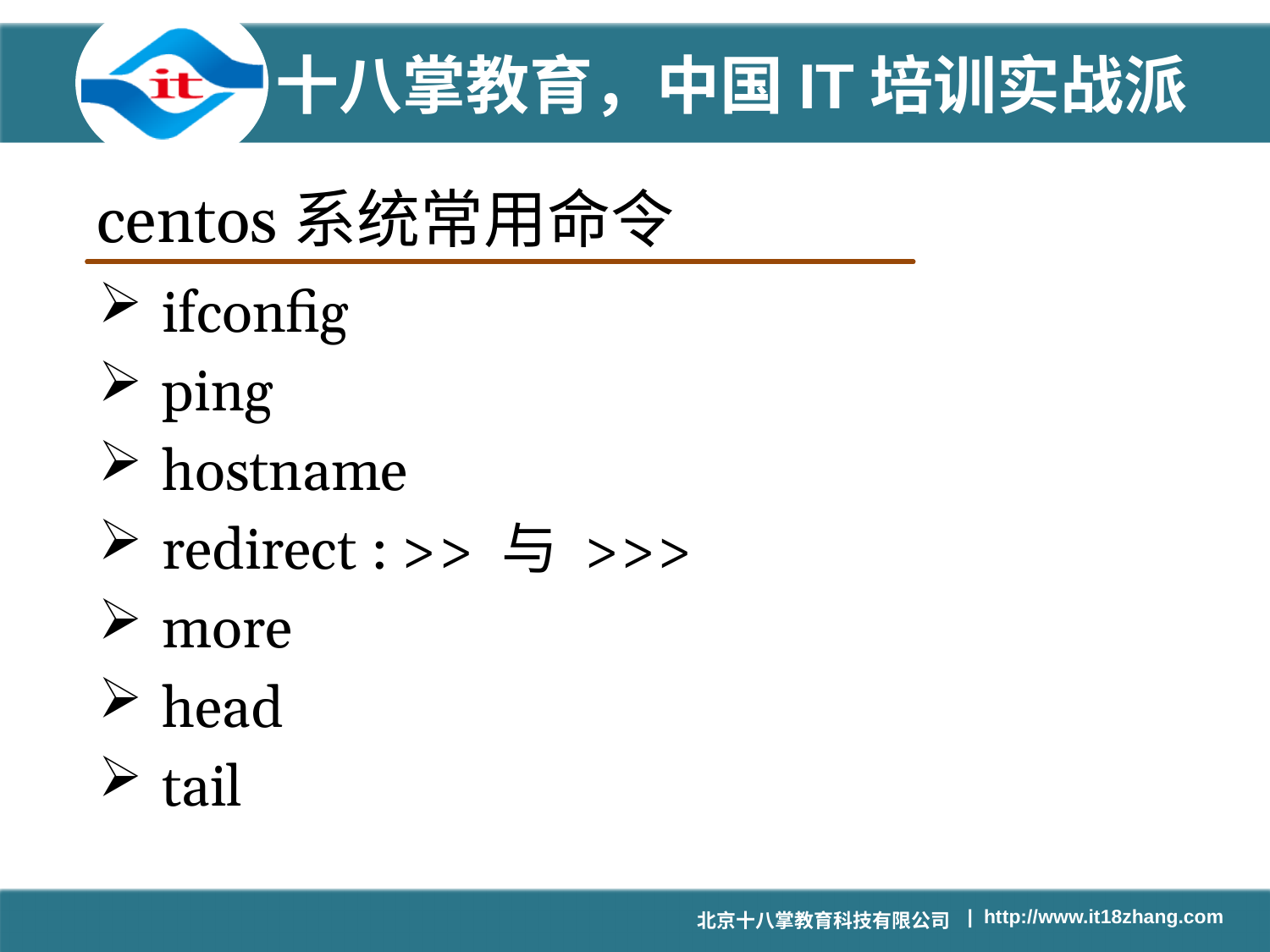

# centos系统常用命令
ifconfig
ping
hostname
redirect : >> 与 >>>
more
head
tail